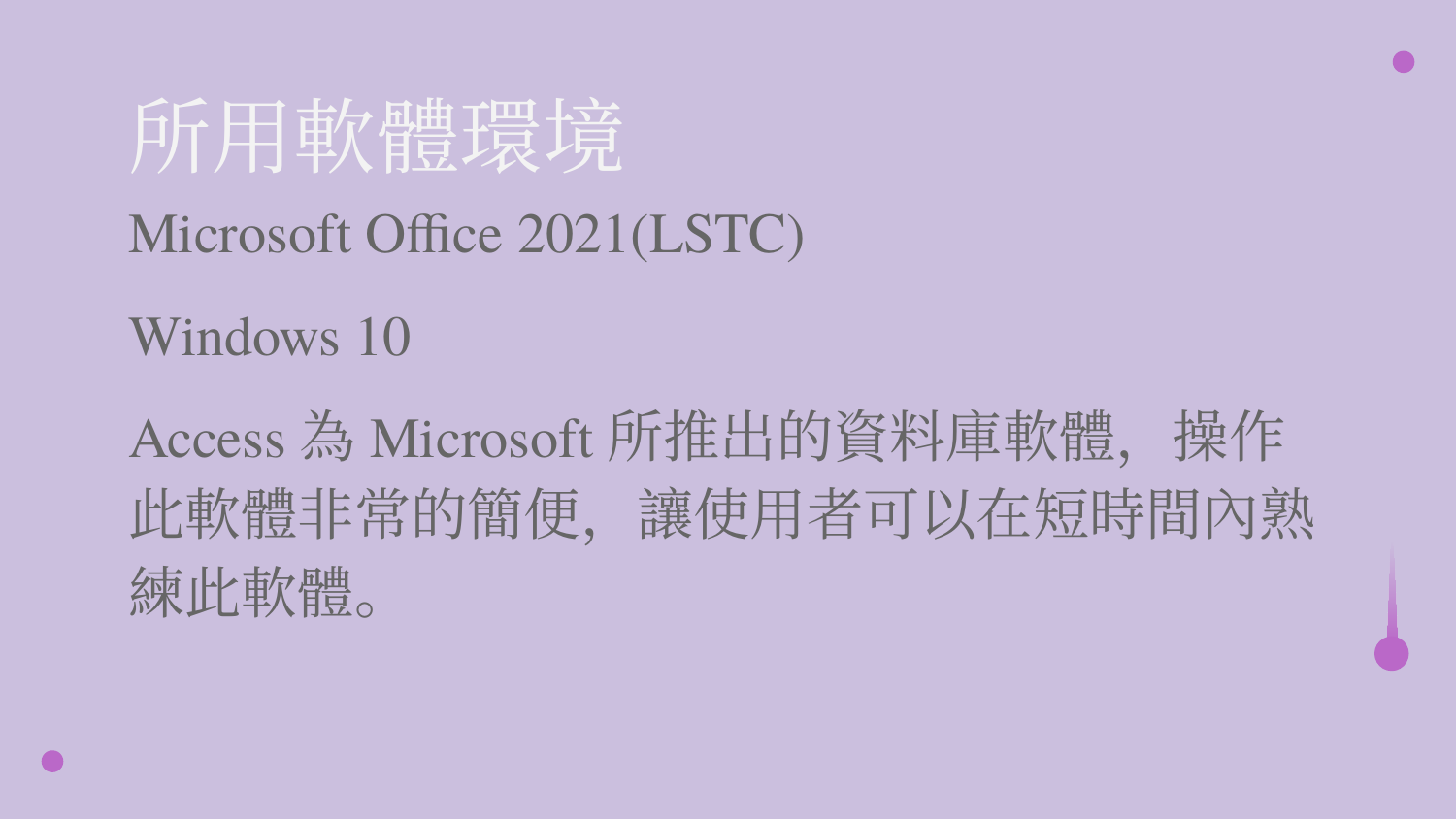

# 所用軟體環境
Microsoft Office 2021(LSTC)
Windows 10
Access為Microsoft所推出的資料庫軟體，操作此軟體非常的簡便，讓使用者可以在短時間內熟練此軟體。